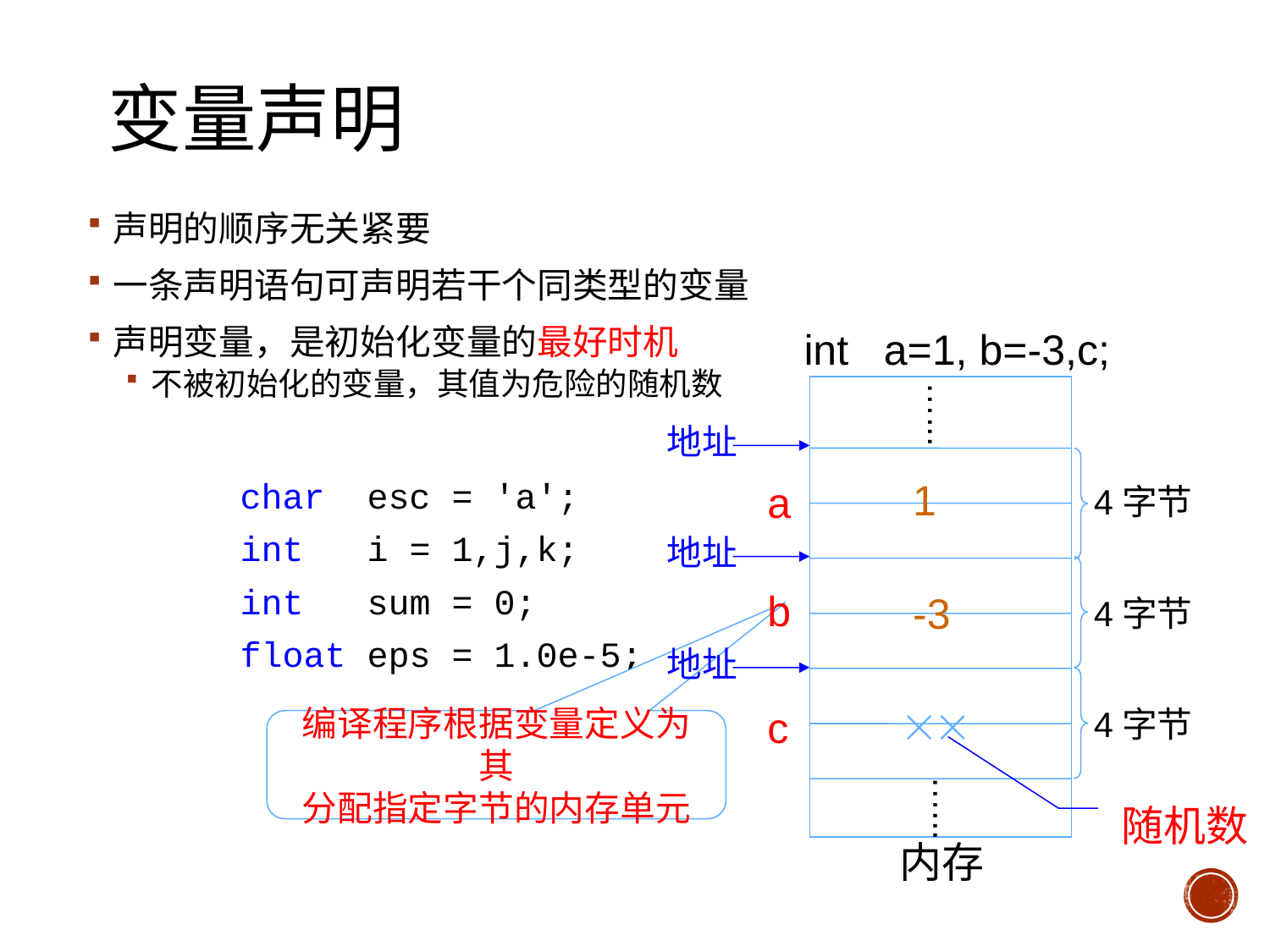

# 变量声明
声明的顺序无关紧要
一条声明语句可声明若干个同类型的变量
声明变量，是初始化变量的最好时机
不被初始化的变量，其值为危险的随机数

		char  esc = 'a';
		int   i = 1,j,k;
		int   sum = 0;
		float eps = 1.0e-5;
int   a=1, b=-3,c;
…...

地址

1
a
4字节

地址

b
-3
4字节

地址

××
c
4字节

…...

随机数
内存
编译程序根据变量定义为其
分配指定字节的内存单元

29